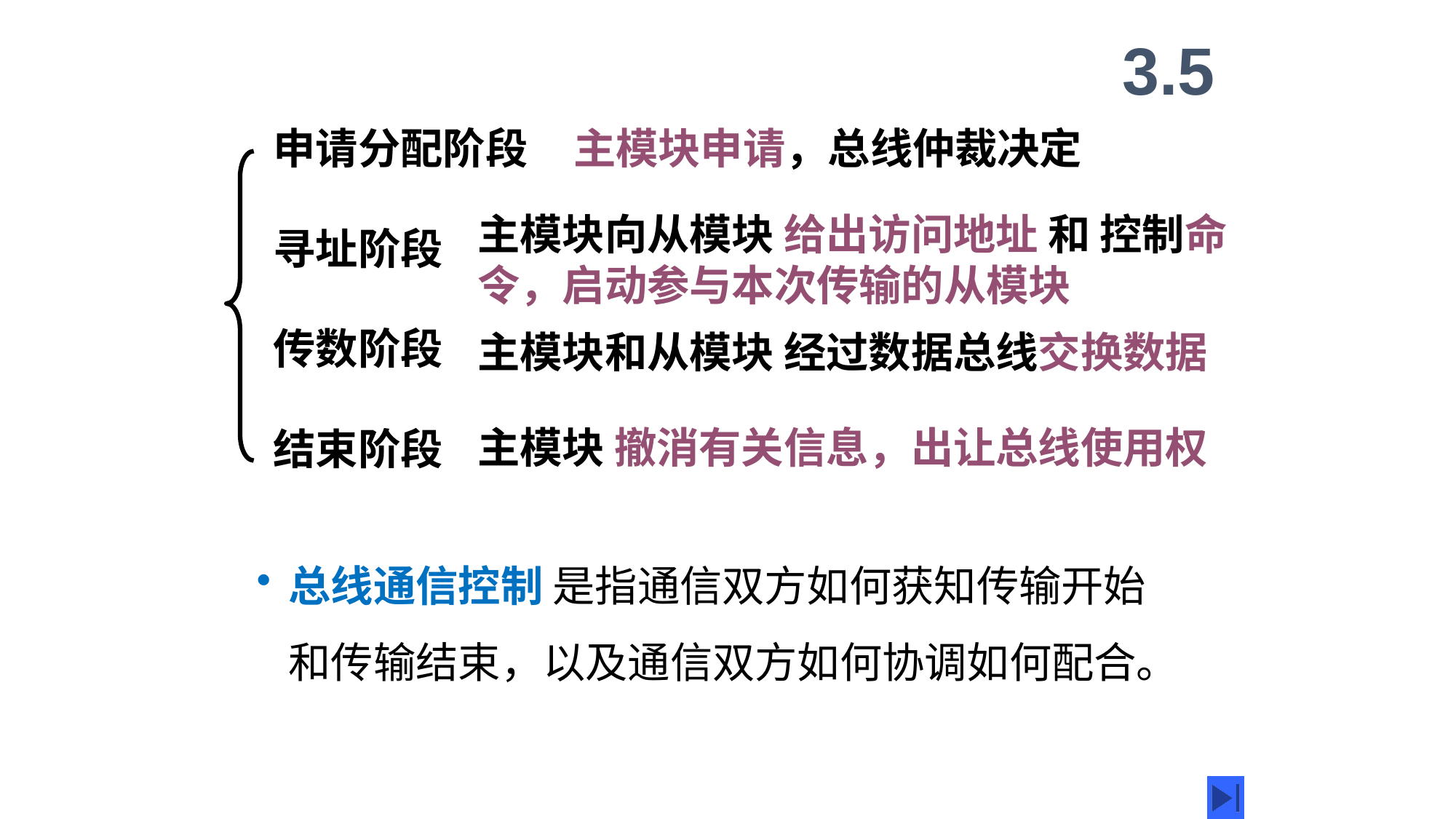

3.5
申请分配阶段
寻址阶段
传数阶段
结束阶段
主模块申请，总线仲裁决定

主模块向从模块 给出访问地址 和 控制命令，启动参与本次传输的从模块
主模块和从模块 经过数据总线交换数据
主模块 撤消有关信息，出让总线使用权
总线通信控制 是指通信双方如何获知传输开始和传输结束，以及通信双方如何协调如何配合。